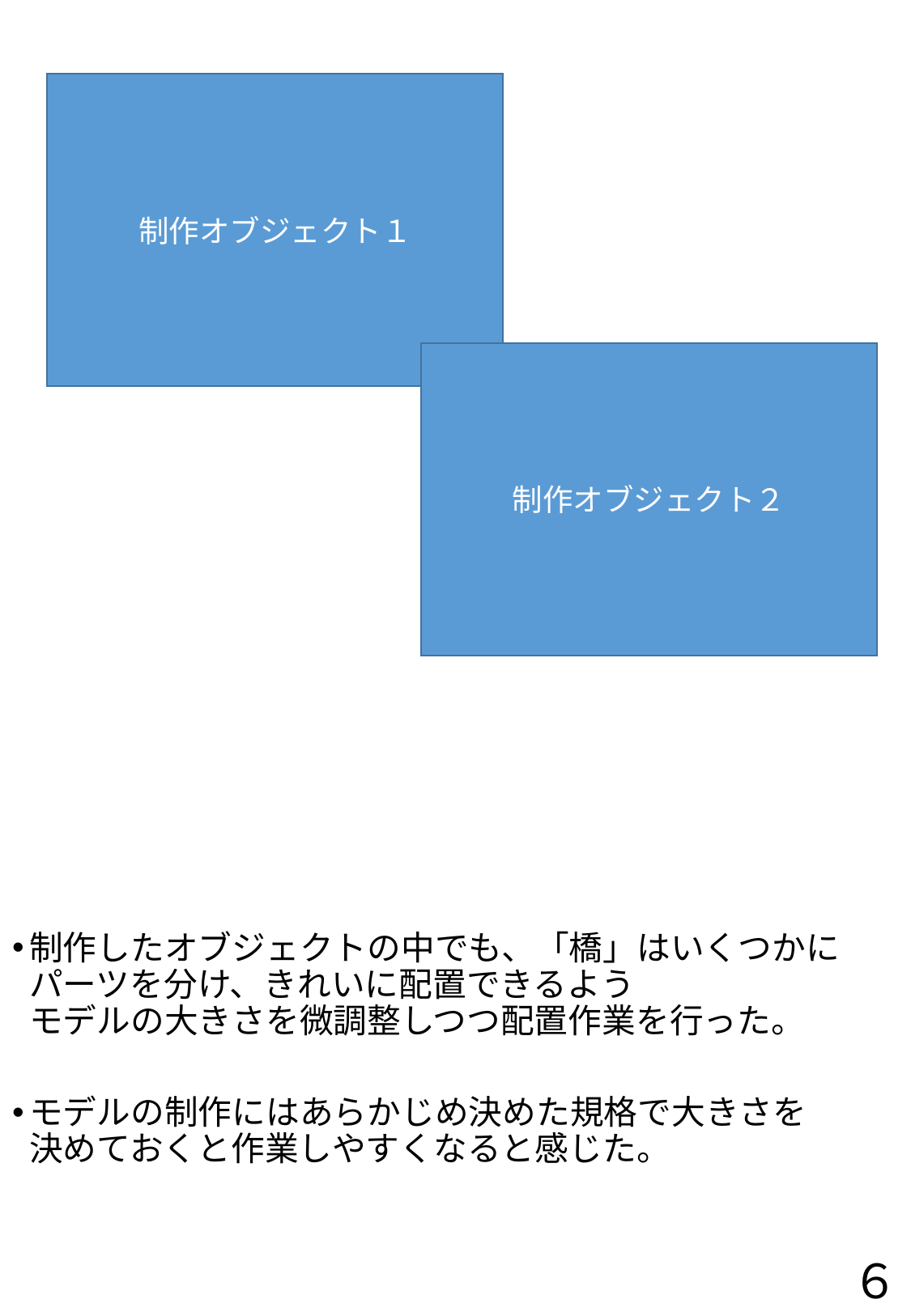

制作オブジェクト１
制作オブジェクト２
制作したオブジェクトの中でも、「橋」はいくつかにパーツを分け、きれいに配置できるよう　　　　　　　モデルの大きさを微調整しつつ配置作業を行った。

モデルの制作にはあらかじめ決めた規格で大きさを　　決めておくと作業しやすくなると感じた。
６